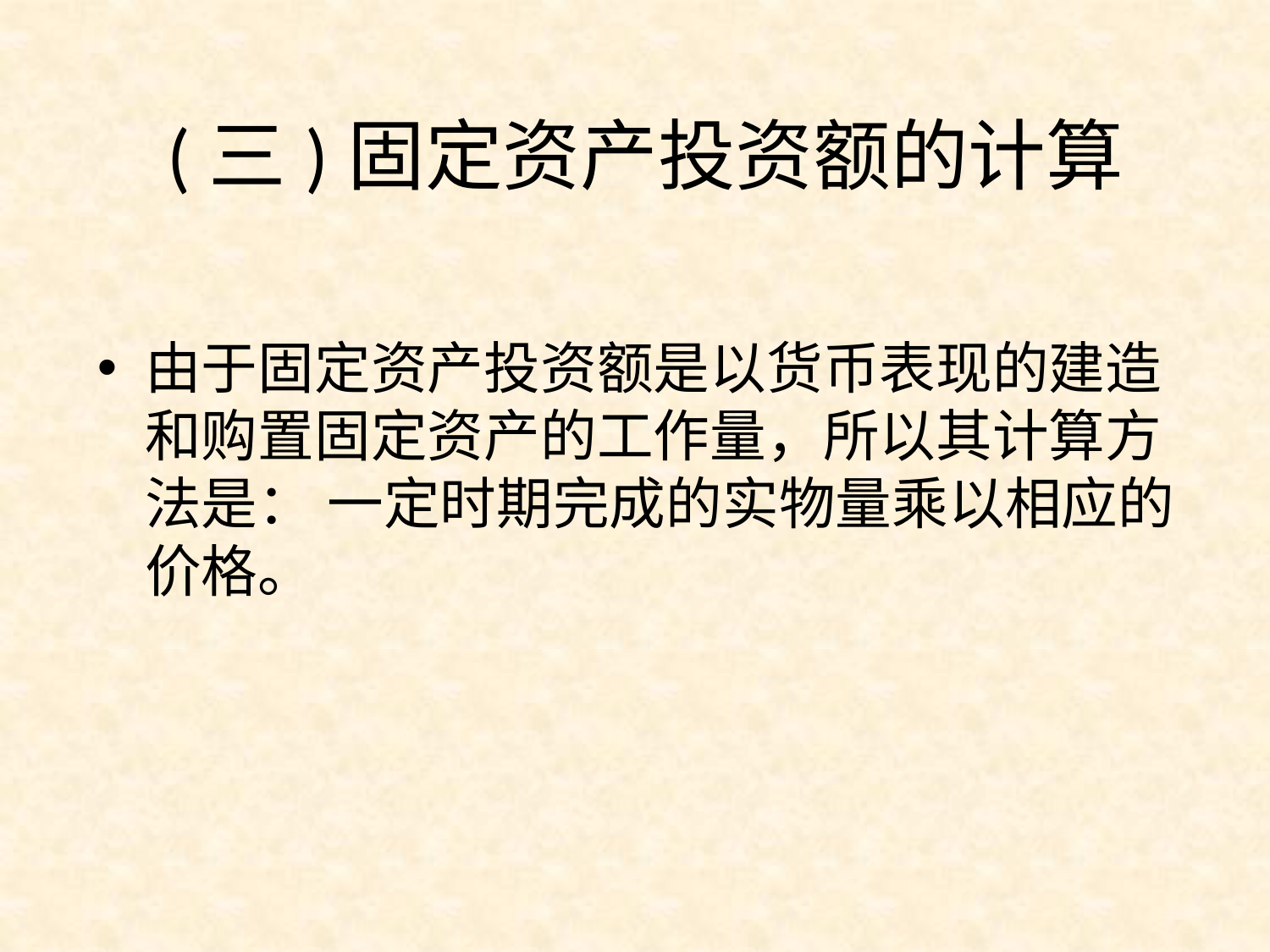

# (三)固定资产投资额的计算
由于固定资产投资额是以货币表现的建造和购置固定资产的工作量，所以其计算方法是： 一定时期完成的实物量乘以相应的价格。